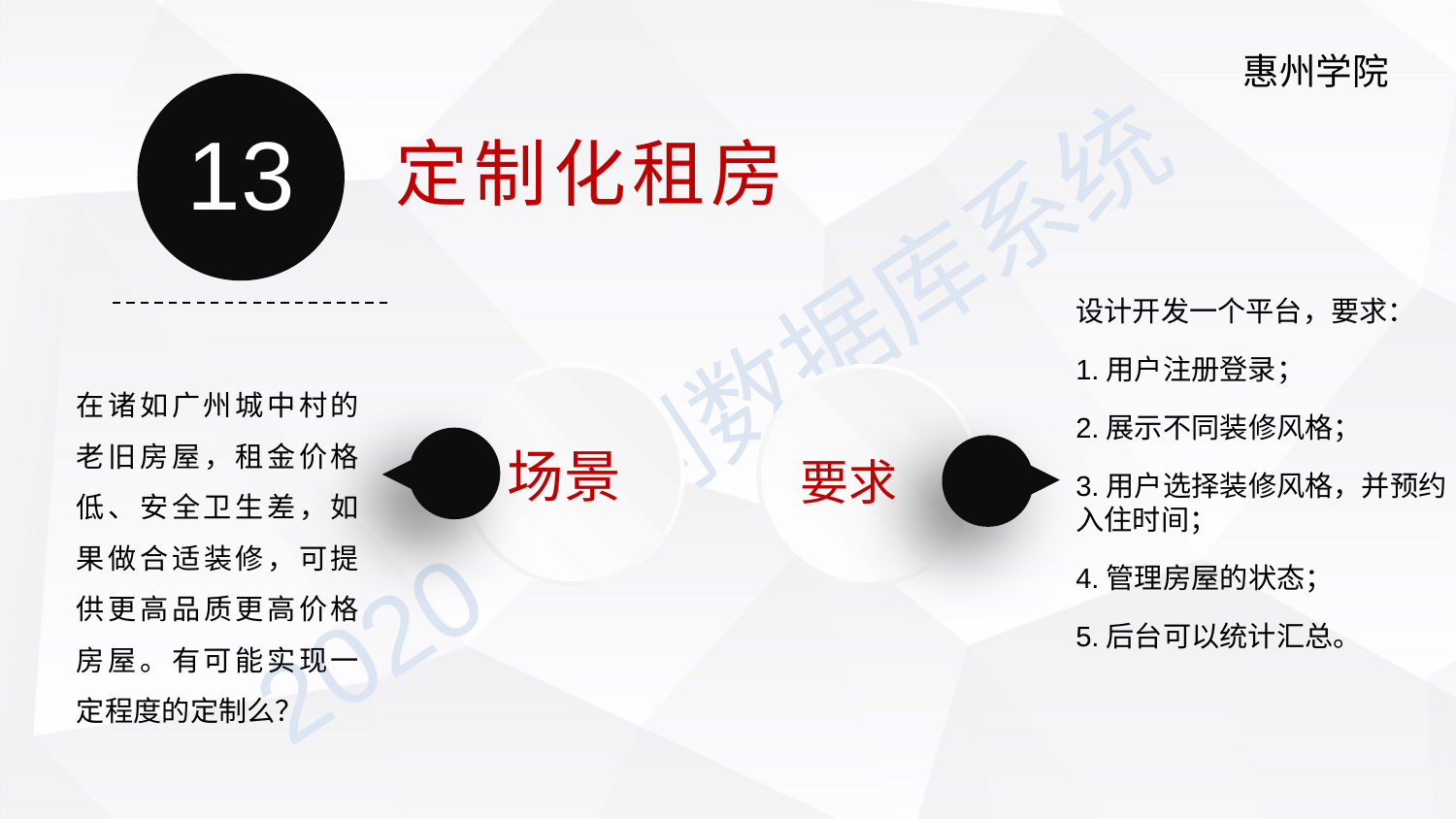

13
定制化租房
设计开发一个平台，要求：
1.用户注册登录；
2.展示不同装修风格；
3.用户选择装修风格，并预约入住时间；
4.管理房屋的状态；
5.后台可以统计汇总。

在诸如广州城中村的老旧房屋，租金价格低、安全卫生差，如果做合适装修，可提供更高品质更高价格房屋。有可能实现一定程度的定制么？

场景
要求